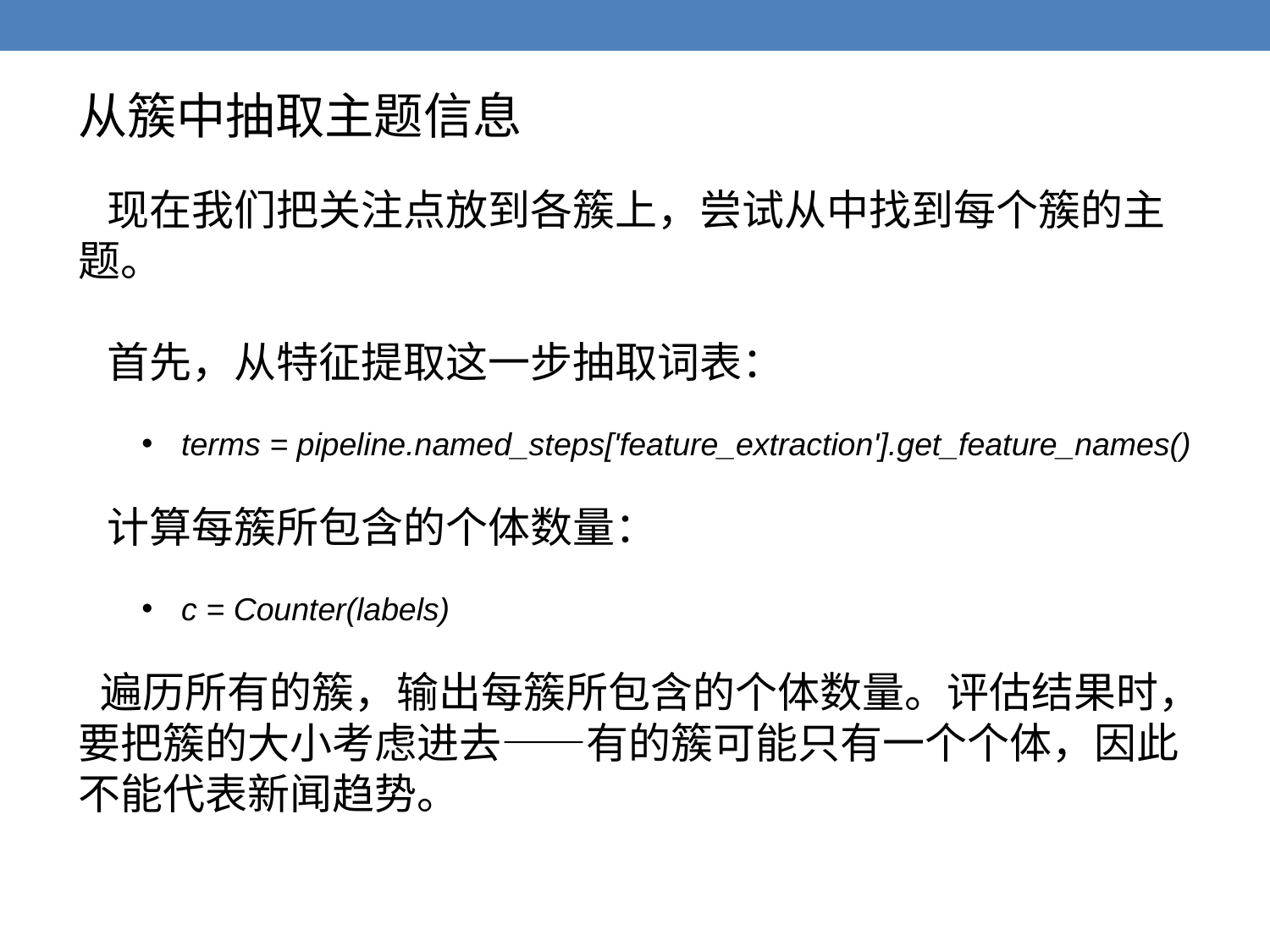

从簇中抽取主题信息
  现在我们把关注点放到各簇上，尝试从中找到每个簇的主题。

  首先，从特征提取这一步抽取词表：

terms = pipeline.named_steps['feature_extraction'].get_feature_names()

  计算每簇所包含的个体数量：

c = Counter(labels)

  遍历所有的簇，输出每簇所包含的个体数量。评估结果时，要把簇的大小考虑进去——有的簇可能只有一个个体，因此不能代表新闻趋势。